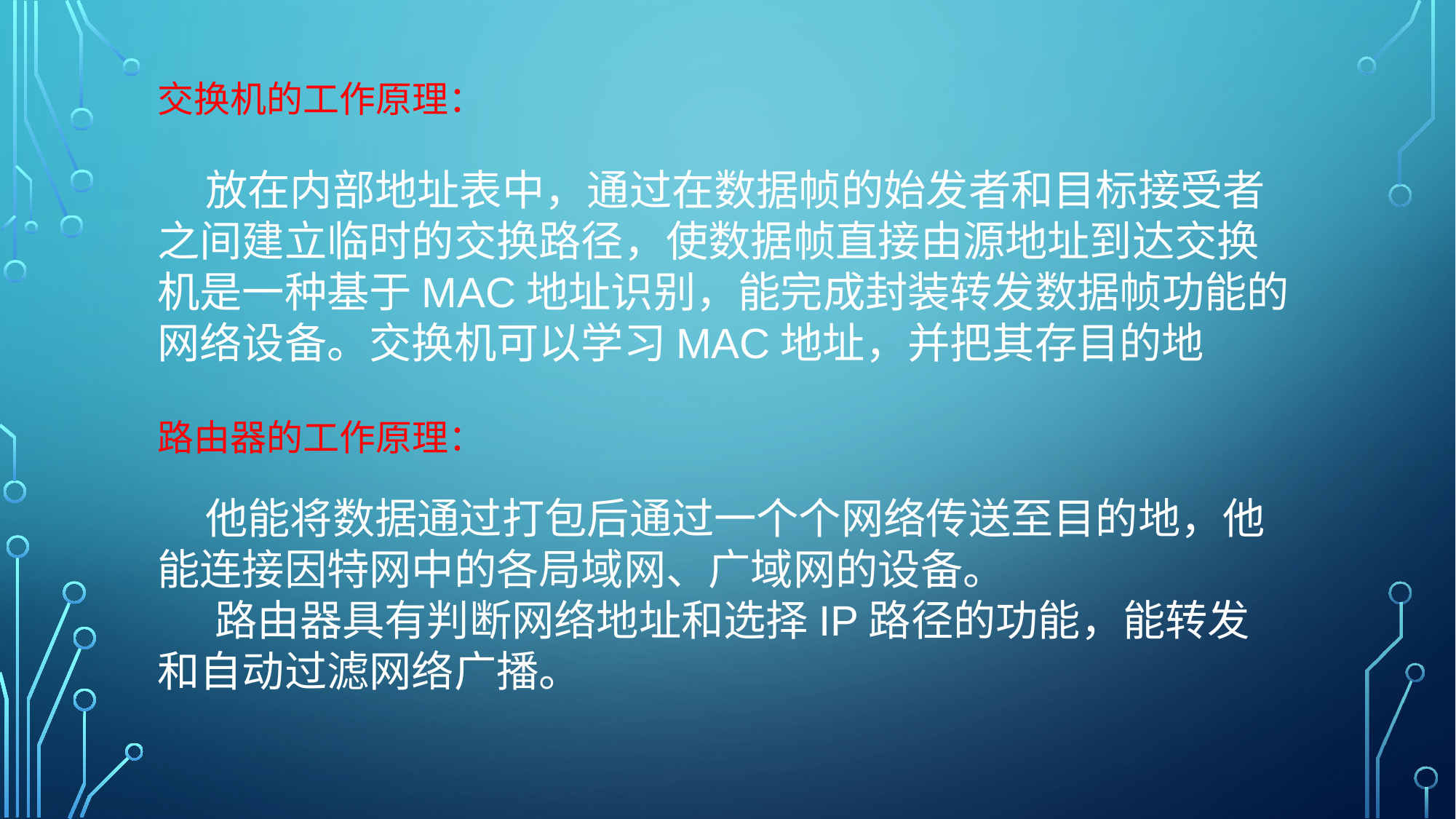

交换机的工作原理：

    放在内部地址表中，通过在数据帧的始发者和目标接受者之间建立临时的交换路径，使数据帧直接由源地址到达交换机是一种基于MAC地址识别，能完成封装转发数据帧功能的网络设备。交换机可以学习MAC地址，并把其存目的地
路由器的工作原理：

    他能将数据通过打包后通过一个个网络传送至目的地，他能连接因特网中的各局域网、广域网的设备。
     路由器具有判断网络地址和选择IP路径的功能，能转发和自动过滤网络广播。